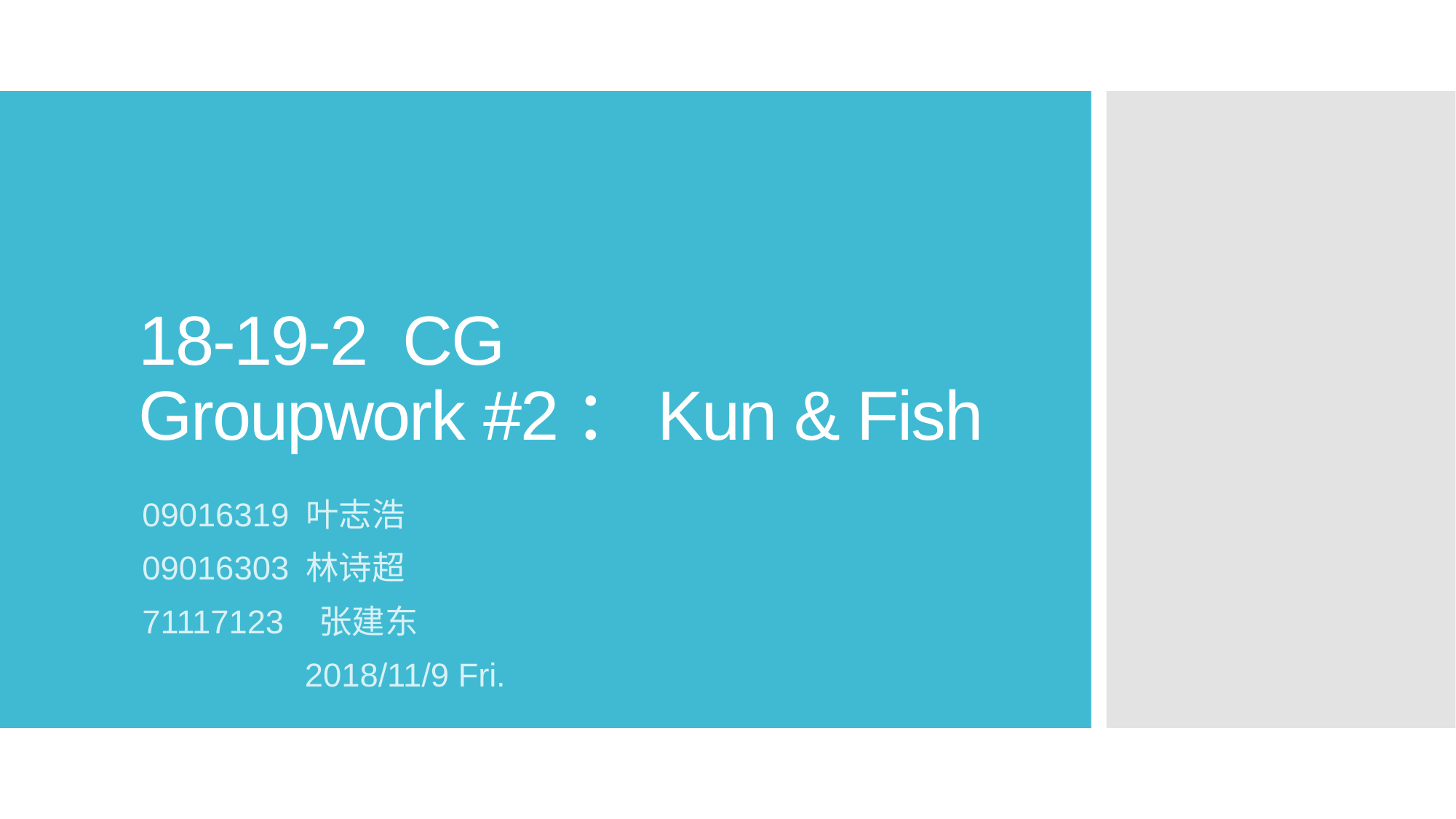

# 18-19-2  CG Groupwork #2：Kun & Fish
09016319 叶志浩
09016303 林诗超
71117123   张建东
						      2018/11/9 Fri.